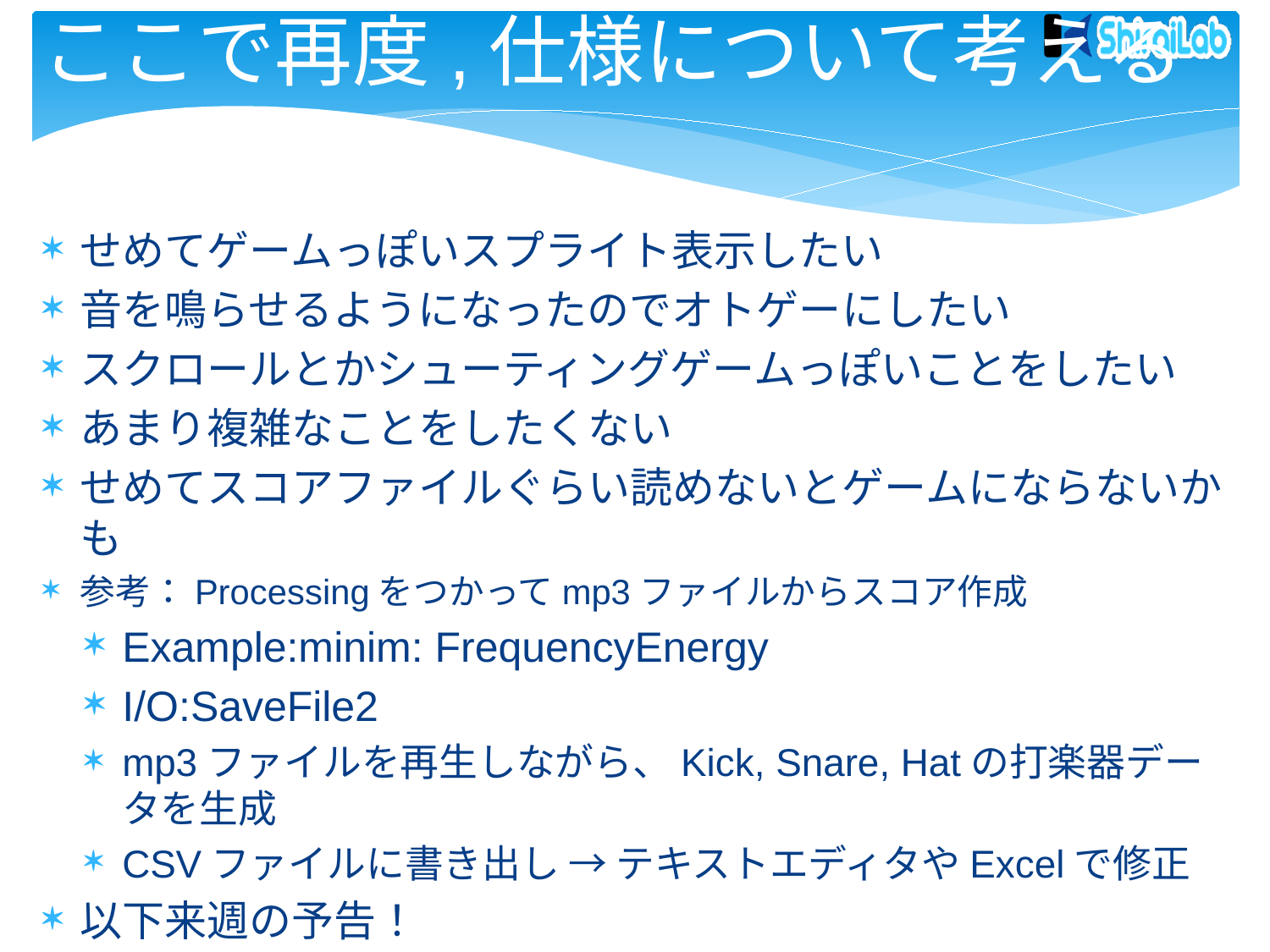

# ここで再度,仕様について考える
せめてゲームっぽいスプライト表示したい
音を鳴らせるようになったのでオトゲーにしたい
スクロールとかシューティングゲームっぽいことをしたい
あまり複雑なことをしたくない
せめてスコアファイルぐらい読めないとゲームにならないかも
参考：Processingをつかってmp3ファイルからスコア作成
Example:minim: FrequencyEnergy
I/O:SaveFile2
mp3ファイルを再生しながら、Kick, Snare, Hatの打楽器データを生成
CSVファイルに書き出し → テキストエディタやExcelで修正
以下来週の予告！